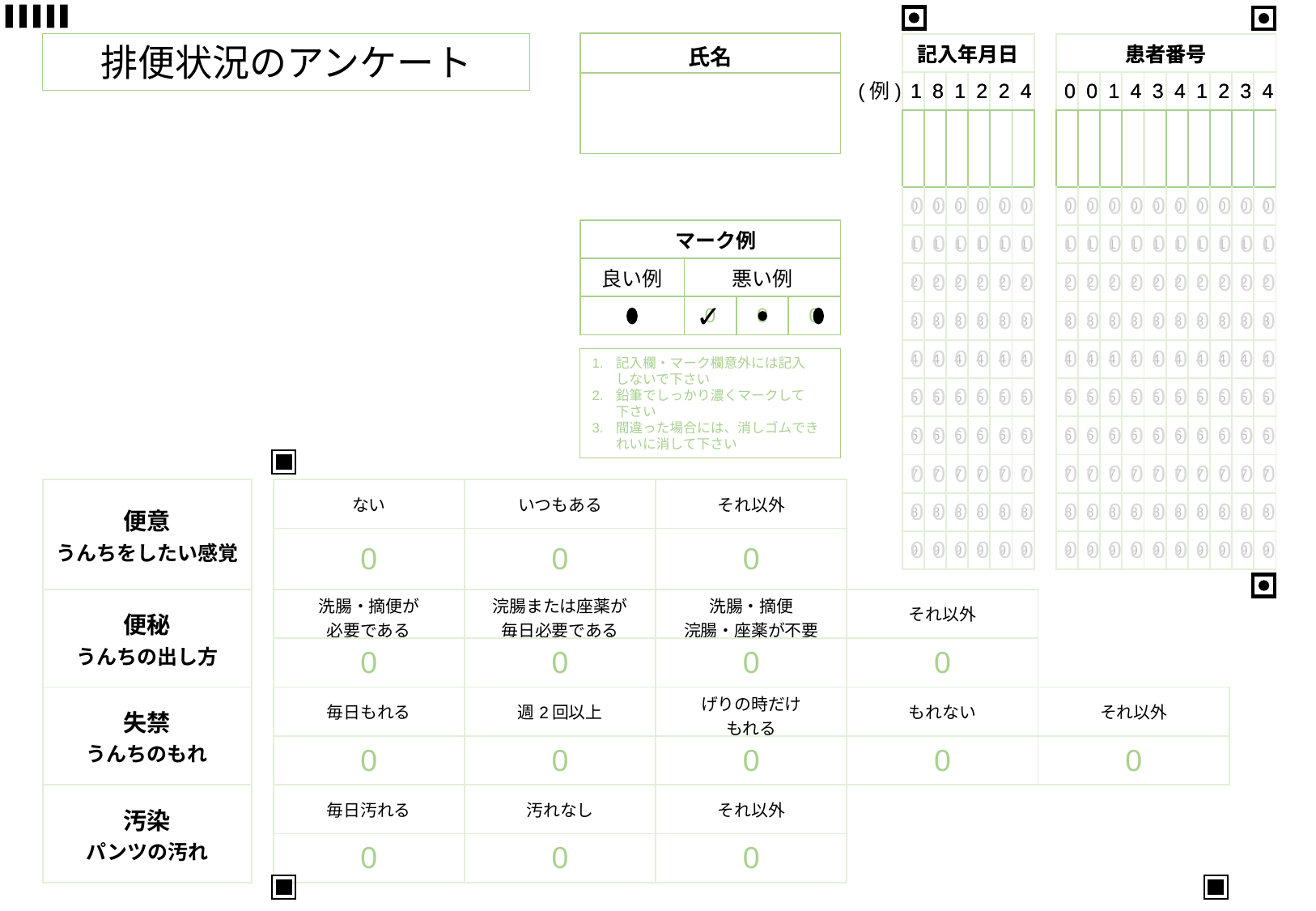

排便状況のアンケート
| 氏名 |
| --- |
|  |
| 記入年月日 |  |  |  |  |  |  | 患者番号 |  |  |  |  |  |  |  |  |  |
| --- | --- | --- | --- | --- | --- | --- | --- | --- | --- | --- | --- | --- | --- | --- | --- | --- |
| 1 | 8 | 1 | 2 | 2 | 4 |  | 0 | 0 | 1 | 4 | 3 | 4 | 1 | 2 | 3 | 4 |
|  |  |  |  |  |  |  |  |  |  |  |  |  |  |  |  |  |
|  |  |  |  |  |  |  |  |  |  |  |  |  |  |  |  |  |
| 0 | 0 | 0 | 0 | 0 | 0 |  | 0 | 0 | 0 | 0 | 0 | 0 | 0 | 0 | 0 | 0 |
| 1 | 1 | 1 | 1 | 1 | 1 |  | 1 | 1 | 1 | 1 | 1 | 1 | 1 | 1 | 1 | 1 |
| 2 | 2 | 2 | 2 | 2 | 2 |  | 2 | 2 | 2 | 2 | 2 | 2 | 2 | 2 | 2 | 2 |
| 3 | 3 | 3 | 3 | 3 | 3 |  | 3 | 3 | 3 | 3 | 3 | 3 | 3 | 3 | 3 | 3 |
| 4 | 4 | 4 | 4 | 4 | 4 |  | 4 | 4 | 4 | 4 | 4 | 4 | 4 | 4 | 4 | 4 |
| 5 | 5 | 5 | 5 | 5 | 5 |  | 5 | 5 | 5 | 5 | 5 | 5 | 5 | 5 | 5 | 5 |
| 6 | 6 | 6 | 6 | 6 | 6 |  | 6 | 6 | 6 | 6 | 6 | 6 | 6 | 6 | 6 | 6 |
| 7 | 7 | 7 | 7 | 7 | 7 |  | 7 | 7 | 7 | 7 | 7 | 7 | 7 | 7 | 7 | 7 |
| 8 | 8 | 8 | 8 | 8 | 8 |  | 8 | 8 | 8 | 8 | 8 | 8 | 8 | 8 | 8 | 8 |
| 9 | 9 | 9 | 9 | 9 | 9 |  | 9 | 9 | 9 | 9 | 9 | 9 | 9 | 9 | 9 | 9 |
| 記入年月日 |  |  |  |  |  |  | 患者番号 |  |  |  |  |  |  |  |  |  |
| --- | --- | --- | --- | --- | --- | --- | --- | --- | --- | --- | --- | --- | --- | --- | --- | --- |
| 1 | 8 | 1 | 2 | 2 | 4 |  | 0 | 0 | 1 | 4 | 3 | 4 | 1 | 2 | 3 | 4 |
|  |  |  |  |  |  |  |  |  |  |  |  |  |  |  |  |  |
| 0 | 0 | 0 | 0 | 0 | 0 |  | 0 | 0 | 0 | 0 | 0 | 0 | 0 | 0 | 0 | 0 |
| 0 | 0 | 0 | 0 | 0 | 0 |  | 0 | 0 | 0 | 0 | 0 | 0 | 0 | 0 | 0 | 0 |
| 0 | 0 | 0 | 0 | 0 | 0 |  | 0 | 0 | 0 | 0 | 0 | 0 | 0 | 0 | 0 | 0 |
| 0 | 0 | 0 | 0 | 0 | 0 |  | 0 | 0 | 0 | 0 | 0 | 0 | 0 | 0 | 0 | 0 |
| 0 | 0 | 0 | 0 | 0 | 0 |  | 0 | 0 | 0 | 0 | 0 | 0 | 0 | 0 | 0 | 0 |
| 0 | 0 | 0 | 0 | 0 | 0 |  | 0 | 0 | 0 | 0 | 0 | 0 | 0 | 0 | 0 | 0 |
| 0 | 0 | 0 | 0 | 0 | 0 |  | 0 | 0 | 0 | 0 | 0 | 0 | 0 | 0 | 0 | 0 |
| 0 | 0 | 0 | 0 | 0 | 0 |  | 0 | 0 | 0 | 0 | 0 | 0 | 0 | 0 | 0 | 0 |
| 0 | 0 | 0 | 0 | 0 | 0 |  | 0 | 0 | 0 | 0 | 0 | 0 | 0 | 0 | 0 | 0 |
| 0 | 0 | 0 | 0 | 0 | 0 |  | 0 | 0 | 0 | 0 | 0 | 0 | 0 | 0 | 0 | 0 |
(例)
| マーク例 |  |  |  |
| --- | --- | --- | --- |
| 良い例 | 悪い例 |  |  |
| 0 | 0 | 0 | 0 |
✓

記入欄・マーク欄意外には記入　しないで下さい
鉛筆でしっかり濃くマークして　下さい
間違った場合には、消しゴムできれいに消して下さい

| 便意 うんちをしたい感覚 |  | ない | いつもある | それ以外 |  |  |
| --- | --- | --- | --- | --- | --- | --- |
|  |  | 0 | 0 | 0 |  |  |
| 便秘 うんちの出し方 |  | 洗腸・摘便が 必要である | 浣腸または座薬が 毎日必要である | 洗腸・摘便 浣腸・座薬が不要 | それ以外 |  |
|  |  | 0 | 0 | 0 | 0 |  |
| 失禁 うんちのもれ |  | 毎日もれる | 週2回以上 | げりの時だけ もれる | もれない | それ以外 |
|  |  | 0 | 0 | 0 | 0 | 0 |
| 汚染 パンツの汚れ |  | 毎日汚れる | 汚れなし | それ以外 |  |  |
|  |  | 0 | 0 | 0 |  |  |